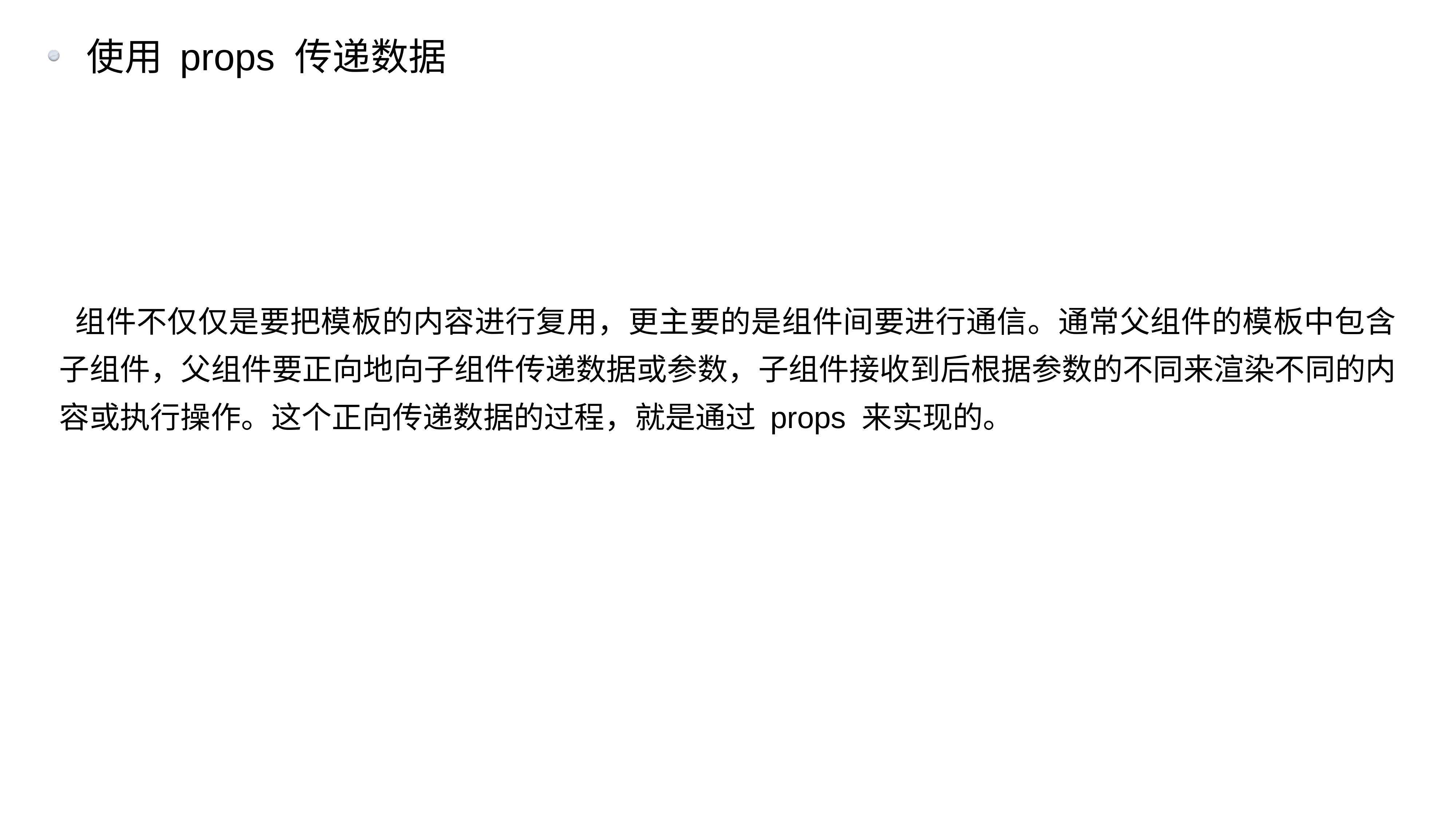

使用 props 传递数据
组件不仅仅是要把模板的内容进行复用，更主要的是组件间要进行通信。通常父组件的模板中包含子组件，父组件要正向地向子组件传递数据或参数，子组件接收到后根据参数的不同来渲染不同的内容或执行操作。这个正向传递数据的过程，就是通过 props 来实现的。